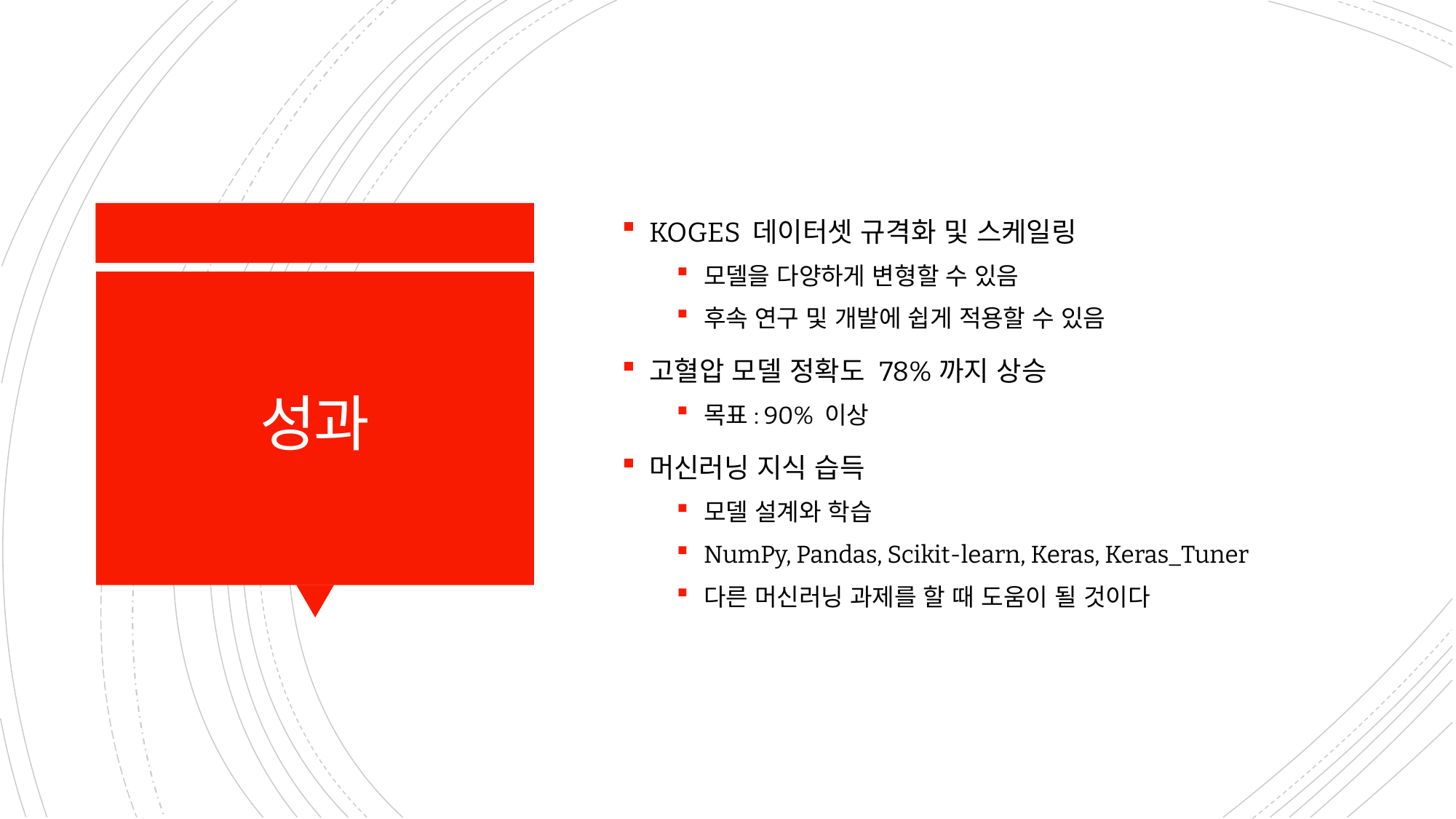

KOGES 데이터셋 규격화 및 스케일링
모델을 다양하게 변형할 수 있음
후속 연구 및 개발에 쉽게 적용할 수 있음
고혈압 모델 정확도 78%까지 상승
목표: 90% 이상
머신러닝 지식 습득
모델 설계와 학습
NumPy, Pandas, Scikit-learn, Keras, Keras_Tuner
다른 머신러닝 과제를 할 때 도움이 될 것이다
# 성과